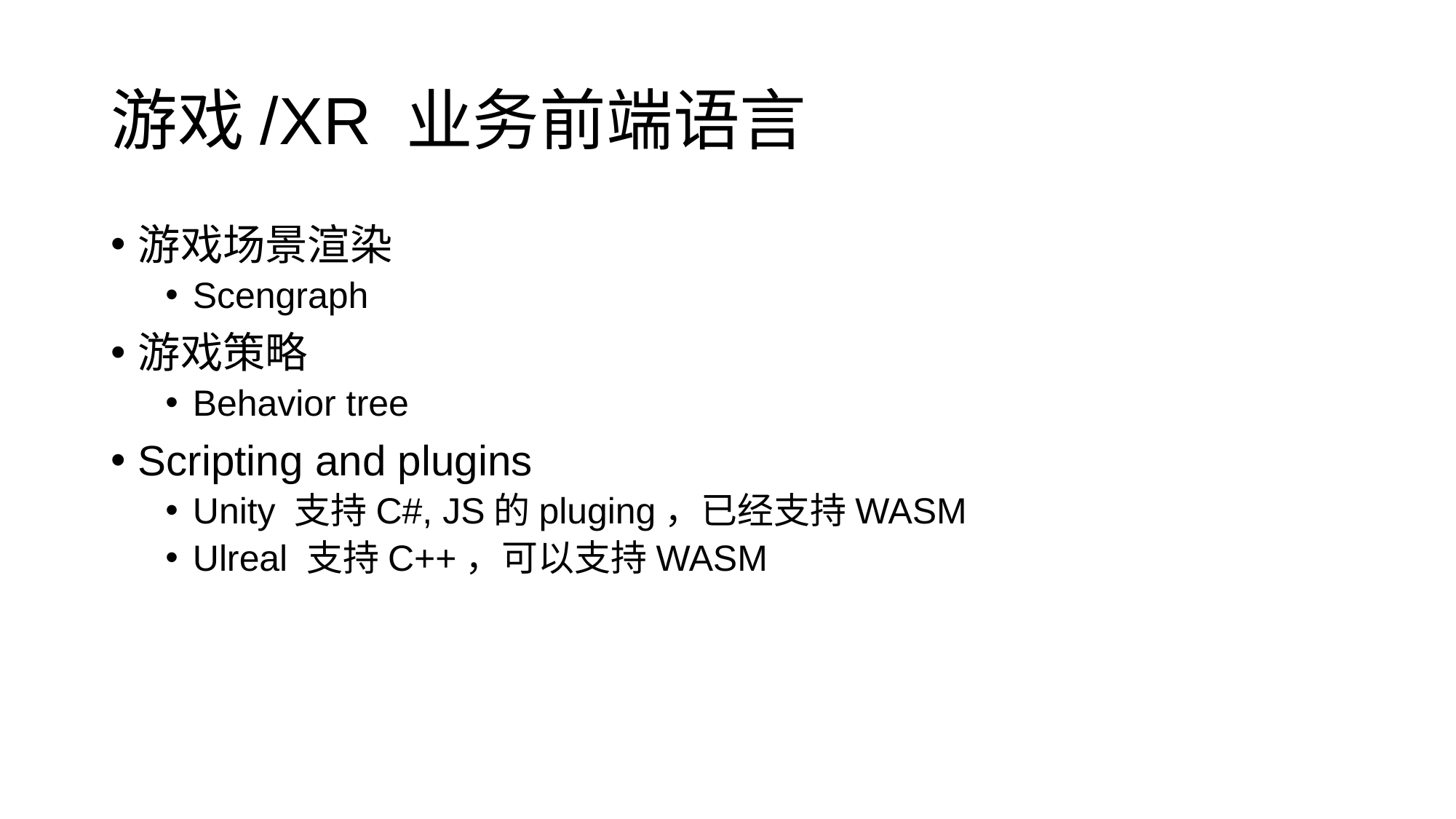

# 游戏/XR 业务前端语言
游戏场景渲染
Scengraph
游戏策略
Behavior tree
Scripting and plugins
Unity 支持C#, JS的pluging，已经支持WASM
Ulreal 支持C++，可以支持WASM